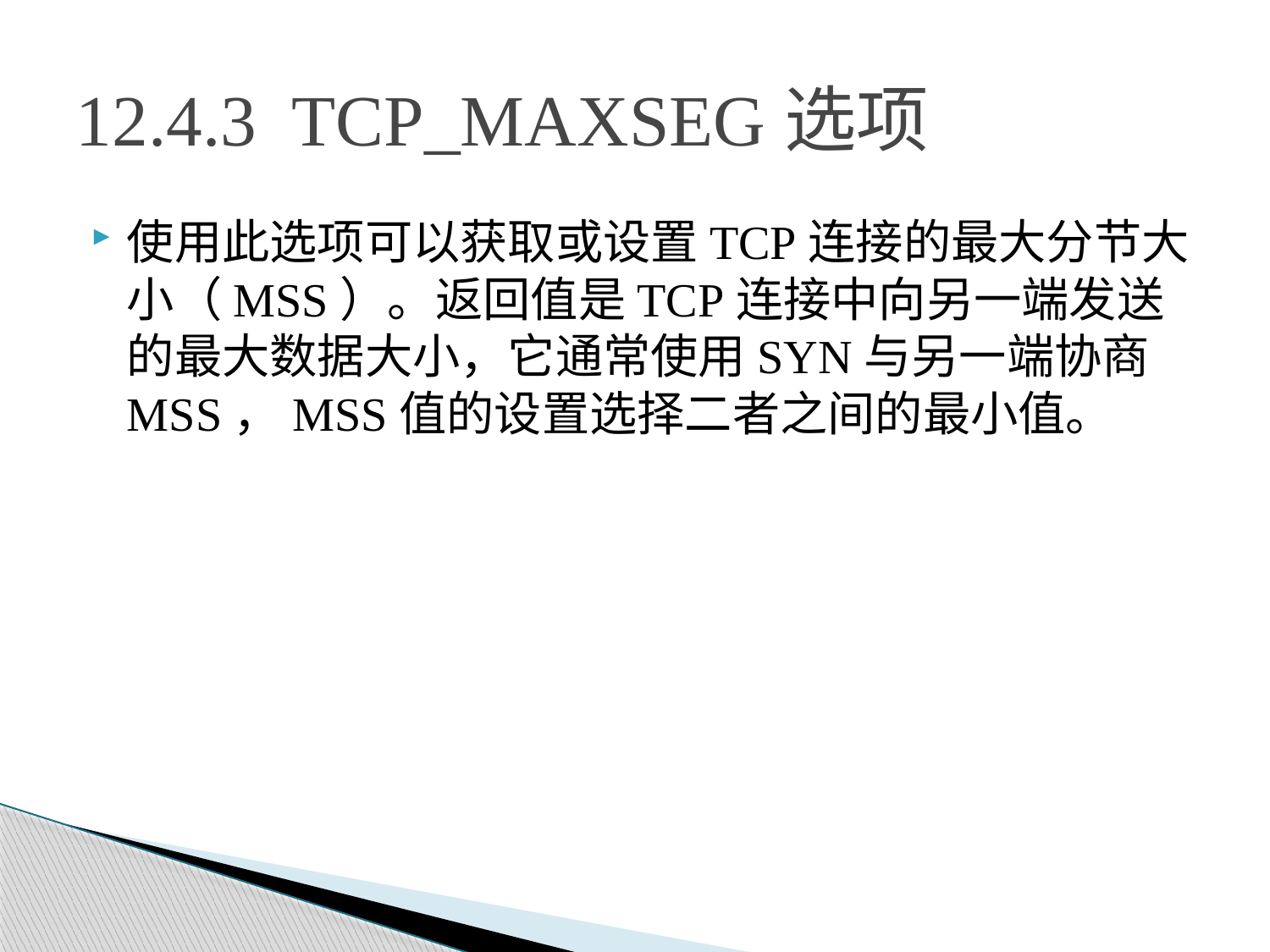

# 12.4.3  TCP_MAXSEG选项
使用此选项可以获取或设置TCP连接的最大分节大小（MSS）。返回值是TCP连接中向另一端发送的最大数据大小，它通常使用SYN与另一端协商MSS，MSS值的设置选择二者之间的最小值。